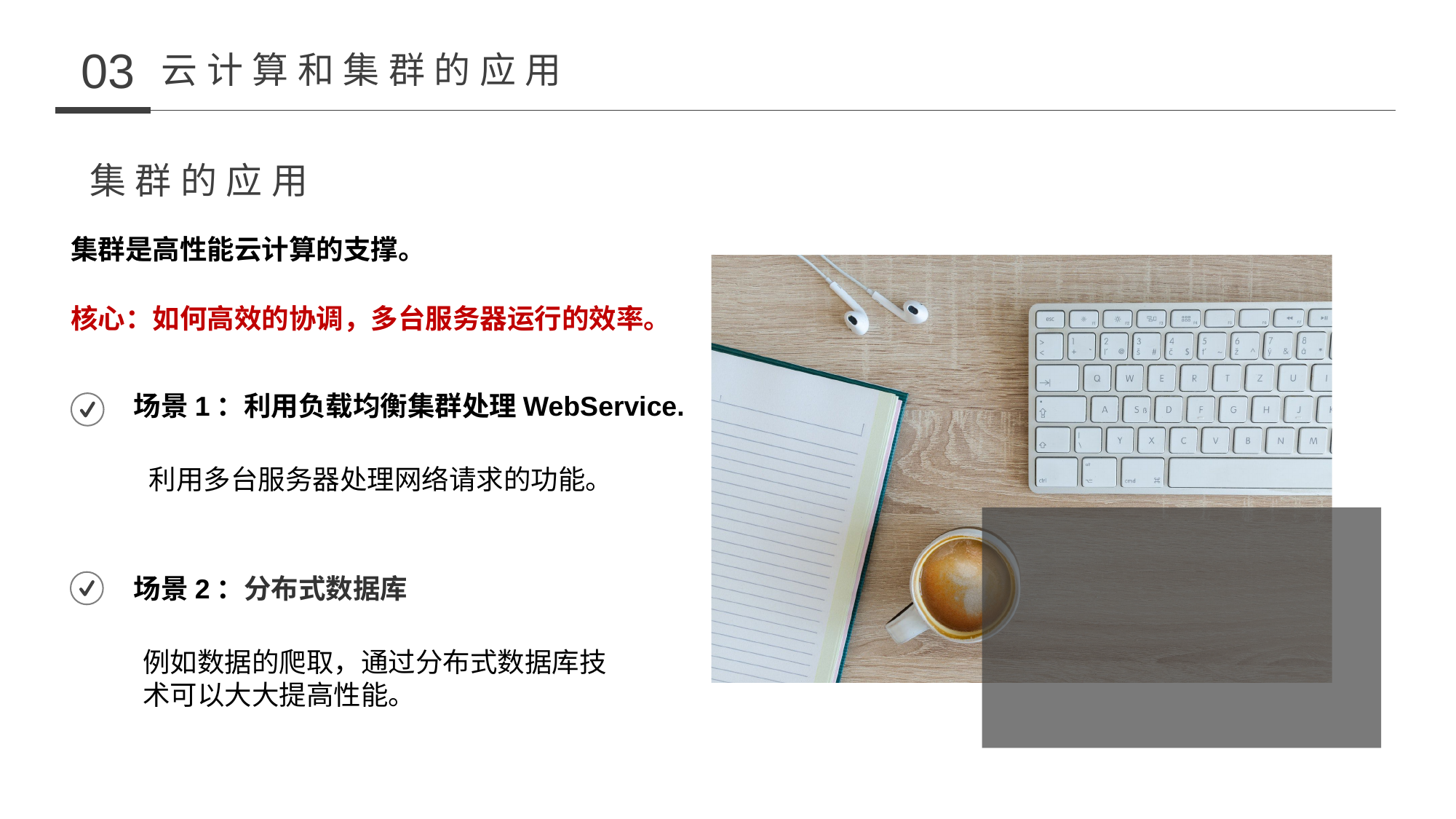

03
云计算和集群的应用
集群的应用
集群是高性能云计算的支撑。

核心：如何高效的协调，多台服务器运行的效率。
场景1：利用负载均衡集群处理WebService.

利用多台服务器处理网络请求的功能。

场景2：分布式数据库

例如数据的爬取，通过分布式数据库技术可以大大提高性能。